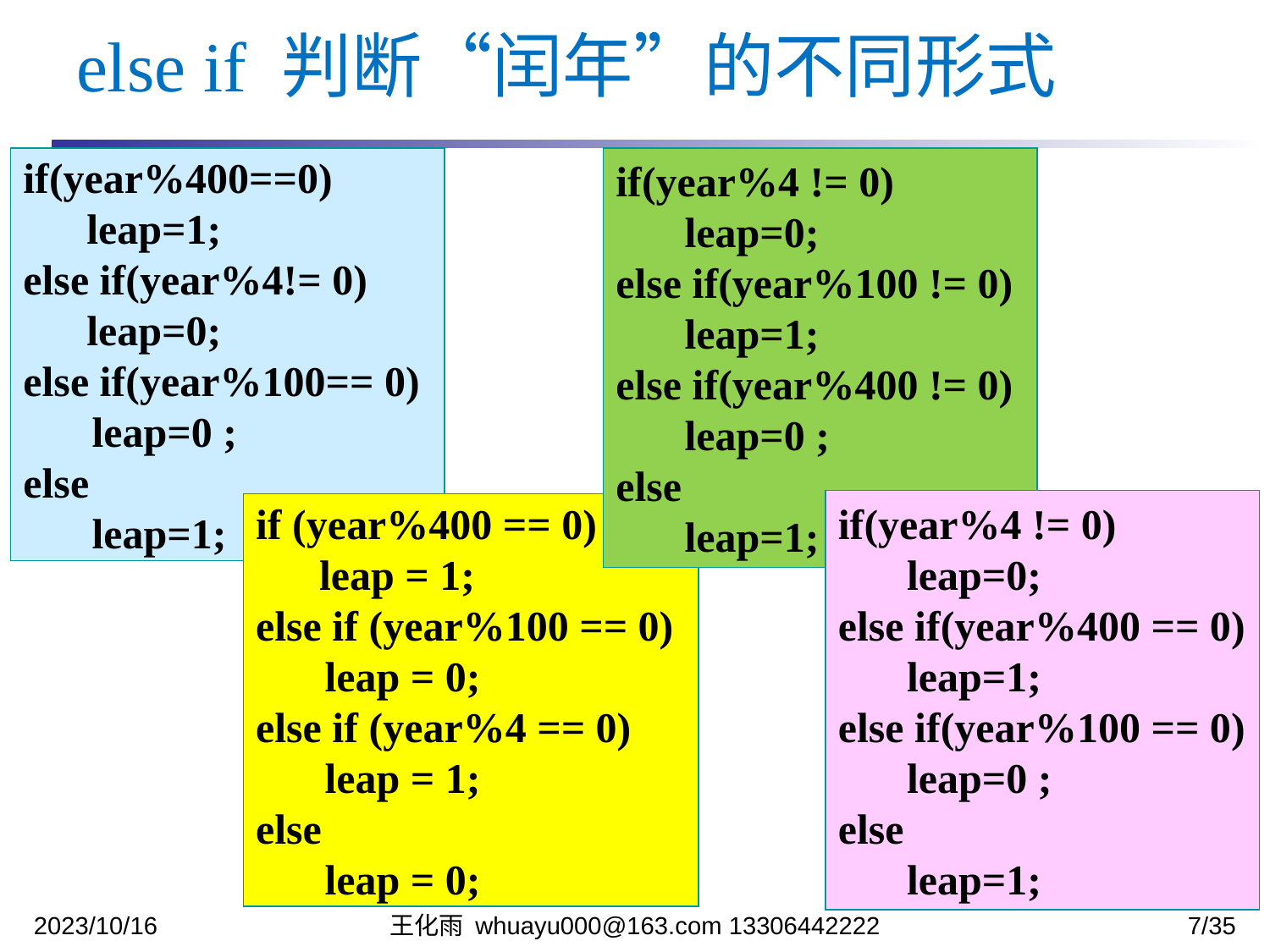

else if 判断“闰年”的不同形式
if(year%400==0)
      leap=1;
else if(year%4!= 0)
      leap=0;
else if(year%100== 0)
	  leap=0 ;
else
	  leap=1;
if(year%4 != 0)
	  leap=0;
else if(year%100 != 0)
	  leap=1;
else if(year%400 != 0)
	  leap=0 ;
else
	  leap=1;
if(year%4 != 0)
	  leap=0;
else if(year%400 == 0)
	  leap=1;
else if(year%100 == 0)
	  leap=0 ;
else
	  leap=1;
if (year%400 == 0)
      leap = 1;
else if (year%100 == 0)
	  leap = 0;
else if (year%4 == 0)
	  leap = 1;
else
	  leap = 0;
2023/10/16
王化雨 whuayu000@163.com 13306442222
7/35